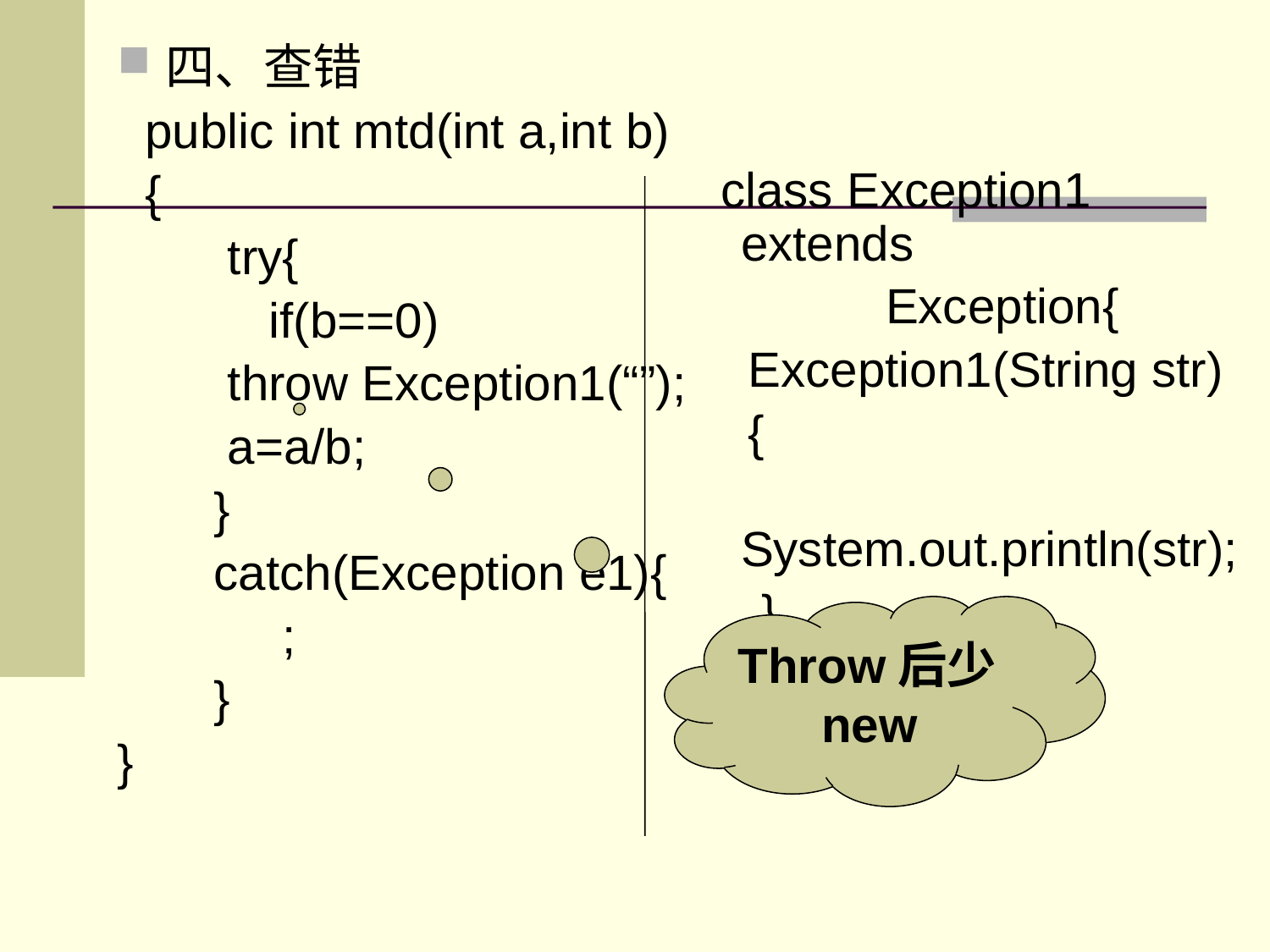

四、查错
  public int mtd(int a,int b)
  {
        try{
           if(b==0)
        throw Exception1(“”);
        a=a/b;
       }
       catch(Exception e1){
            ;
       }
}
  class Exception1 extends
              Exception{
    Exception1(String str)
    {
       System.out.println(str);
     }
 }

Throw后少new